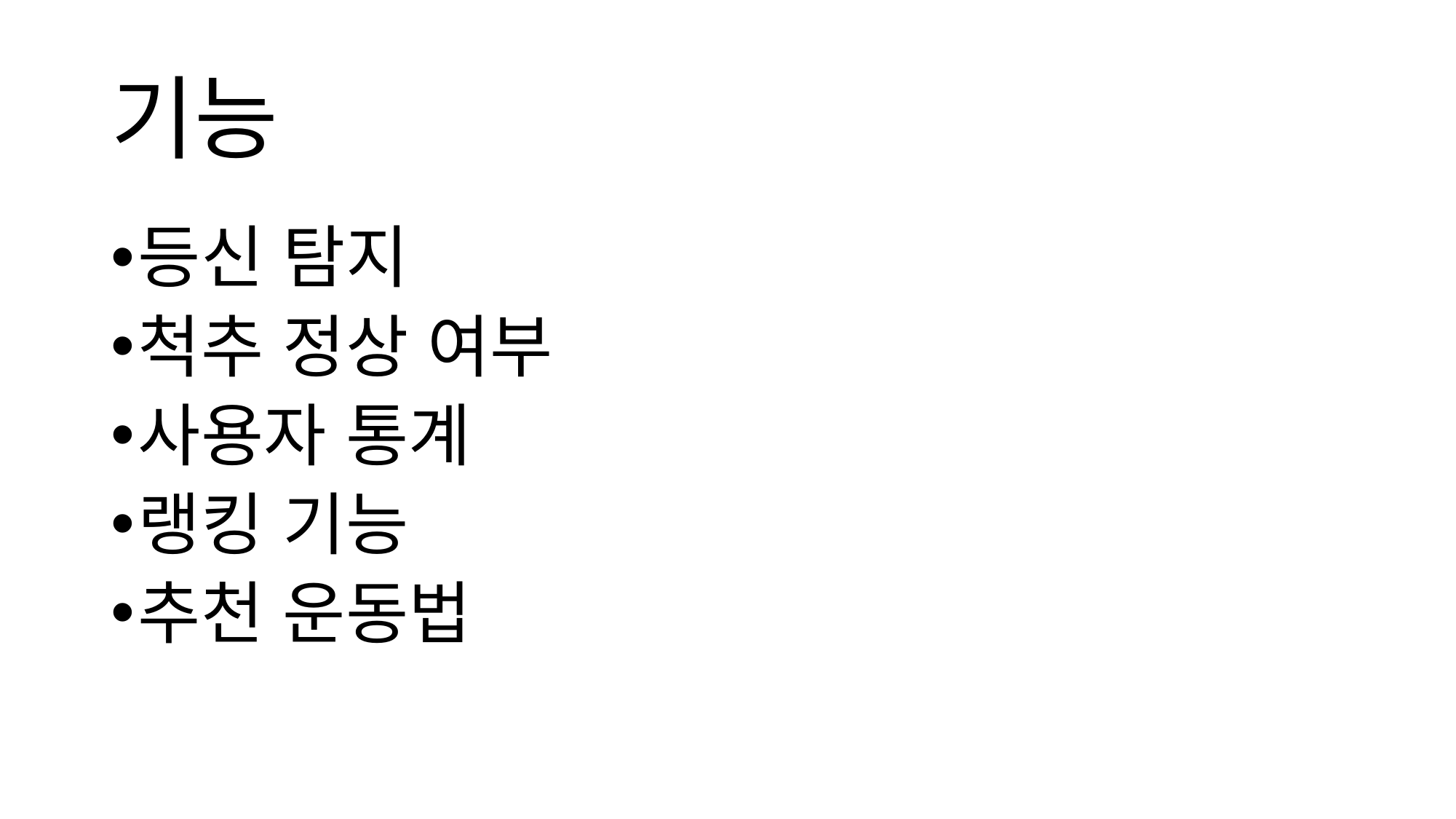

# 기능
등신 탐지
척추 정상 여부
사용자 통계
랭킹 기능
추천 운동법